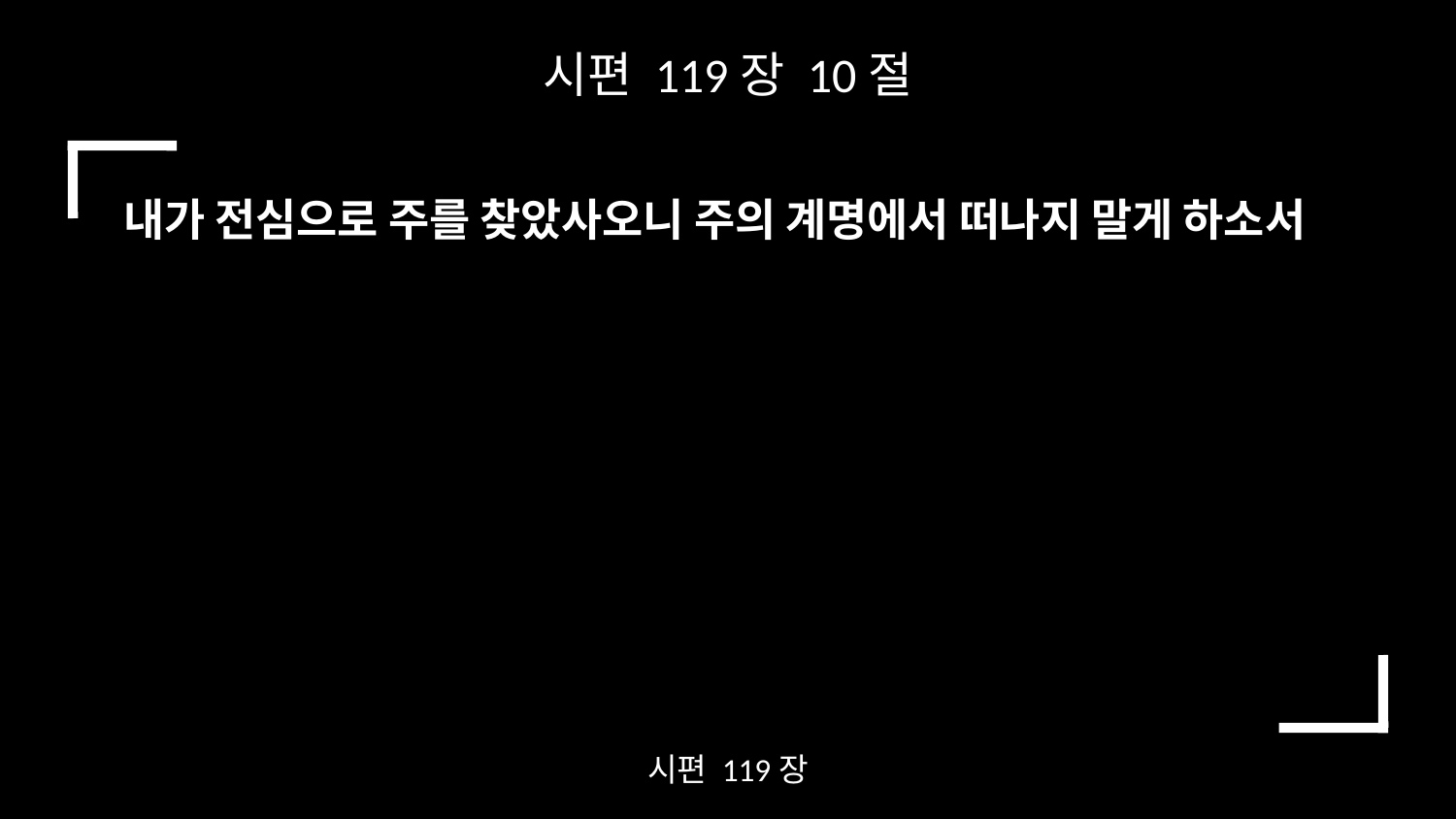

시편 119장 10절

내가 전심으로 주를 찾았사오니 주의 계명에서 떠나지 말게 하소서

시편 119장